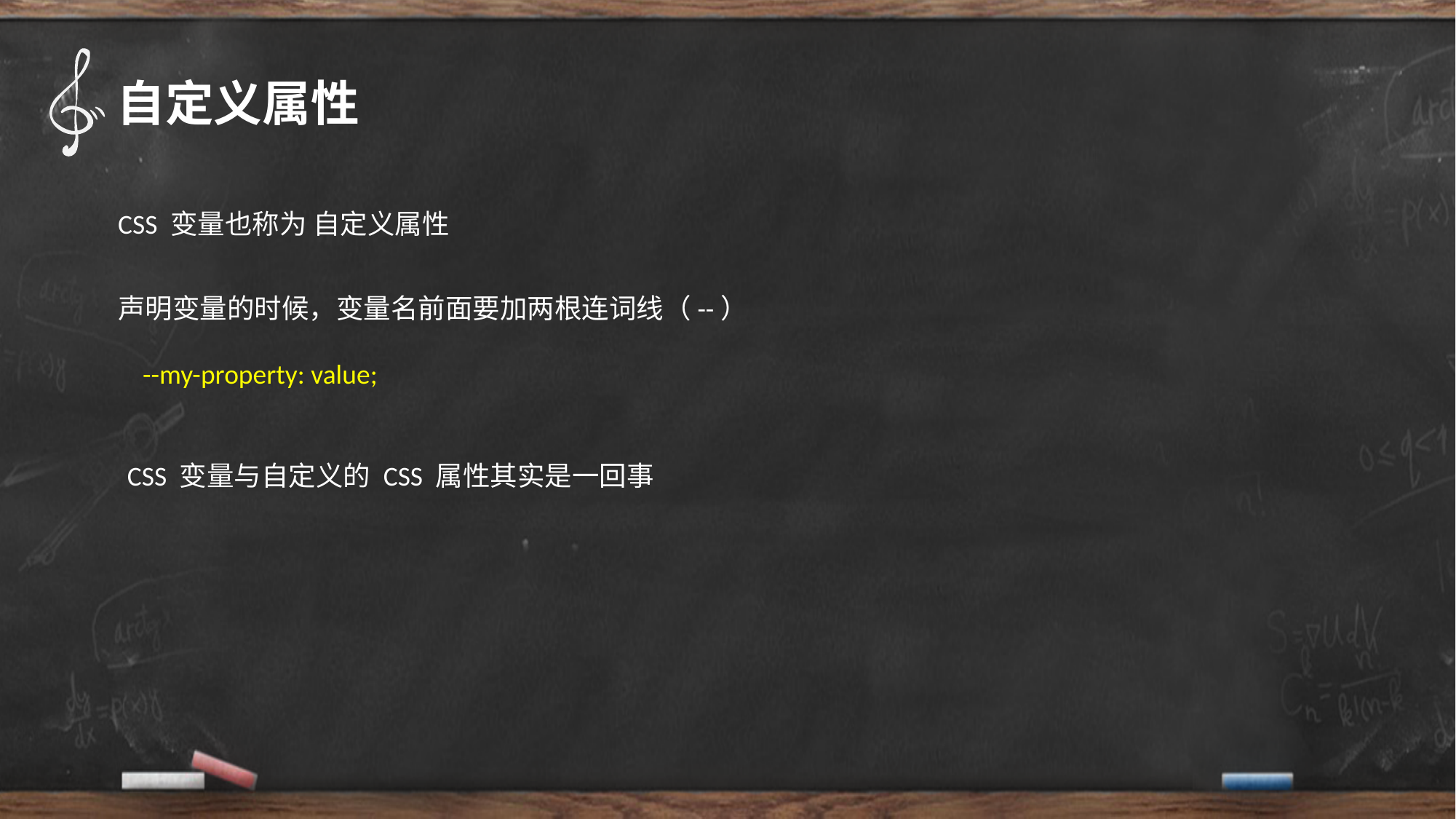

自定义属性
CSS 变量也称为 自定义属性
声明变量的时候，变量名前面要加两根连词线（--）

    --my-property: value;
CSS 变量与自定义的 CSS 属性其实是一回事